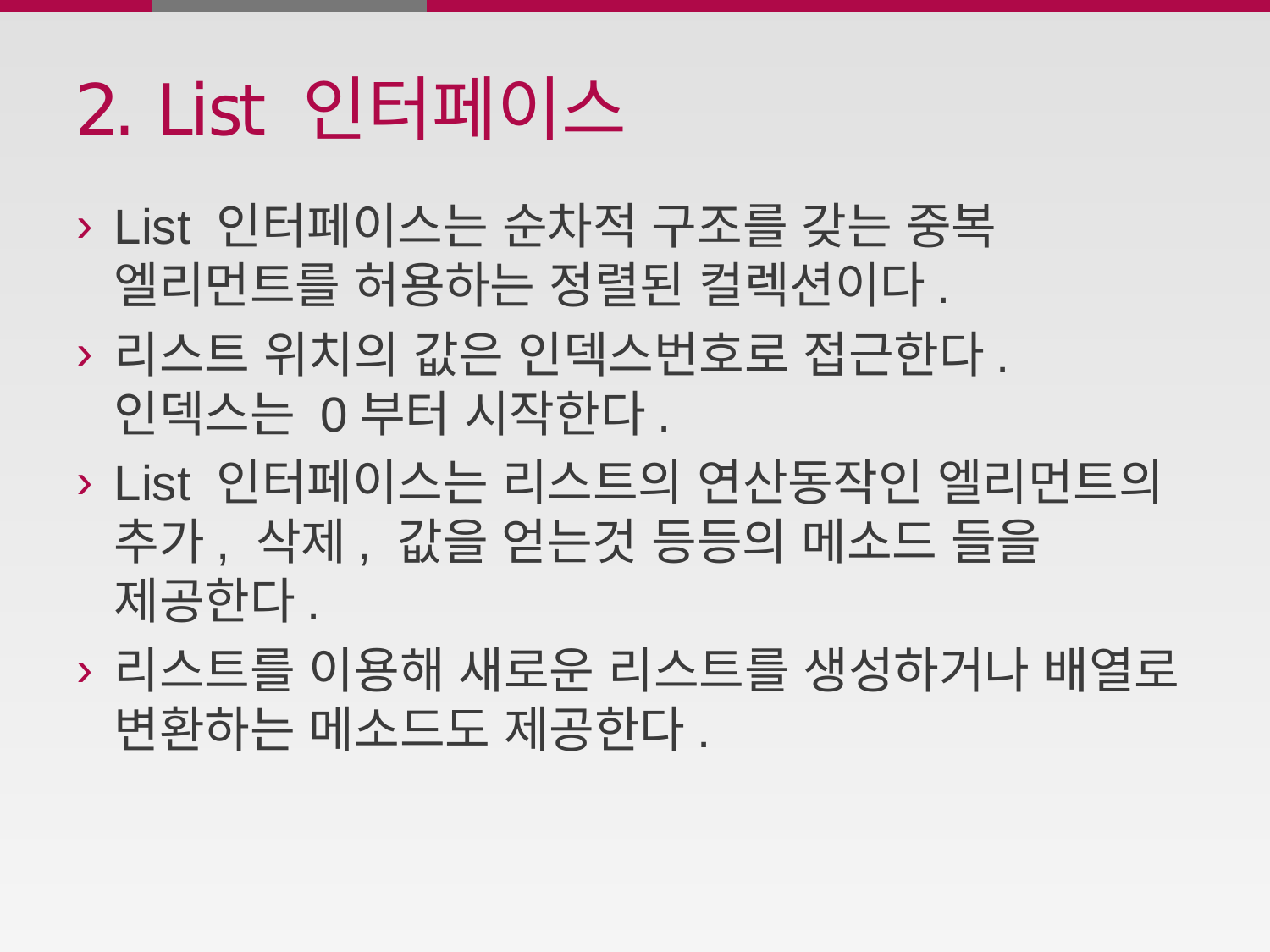

# 2. List 인터페이스
List 인터페이스는 순차적 구조를 갖는 중복 엘리먼트를 허용하는 정렬된 컬렉션이다.
리스트 위치의 값은 인덱스번호로 접근한다. 인덱스는 0부터 시작한다.
List 인터페이스는 리스트의 연산동작인 엘리먼트의 추가, 삭제, 값을 얻는것 등등의 메소드 들을 제공한다.
리스트를 이용해 새로운 리스트를 생성하거나 배열로 변환하는 메소드도 제공한다.